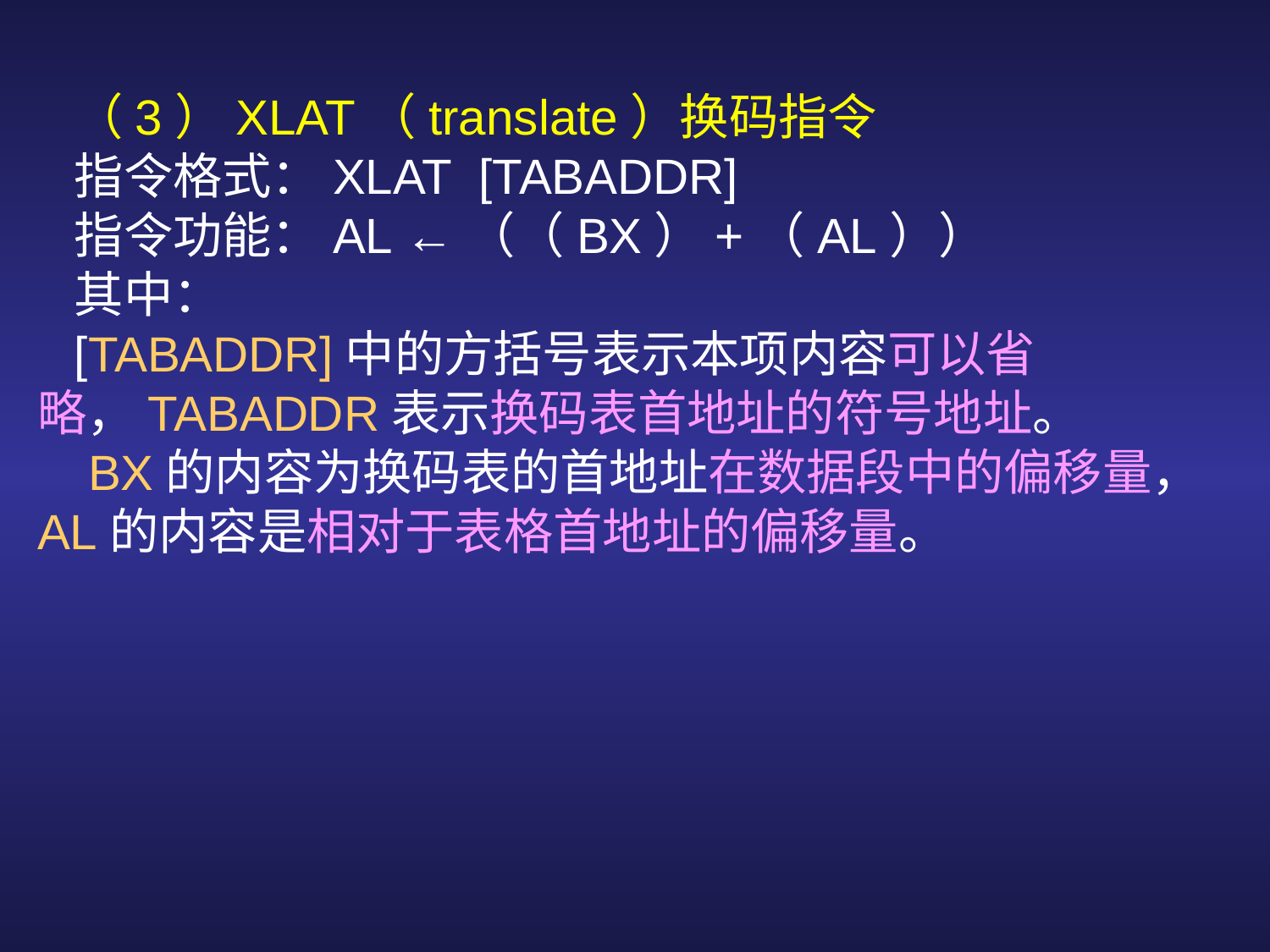

（3）XLAT（translate）换码指令
指令格式：XLAT  [TABADDR]
指令功能：AL ←（（BX）+（AL））
其中：
[TABADDR]中的方括号表示本项内容可以省略，TABADDR表示换码表首地址的符号地址。
 BX的内容为换码表的首地址在数据段中的偏移量，AL的内容是相对于表格首地址的偏移量。